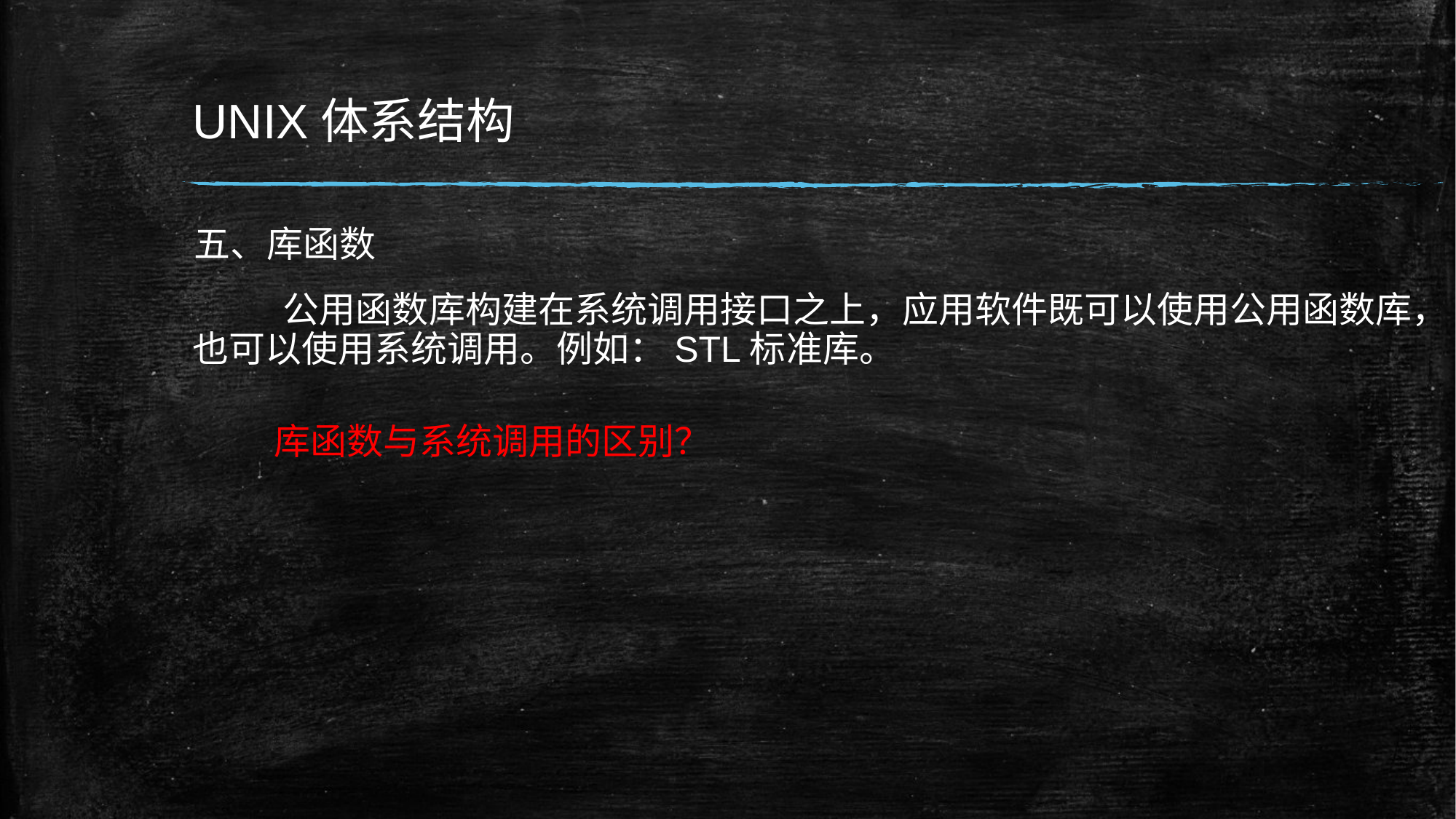

# UNIX体系结构
五、库函数
          公用函数库构建在系统调用接口之上，应用软件既可以使用公用函数库，也可以使用系统调用。例如：STL标准库。
库函数与系统调用的区别？